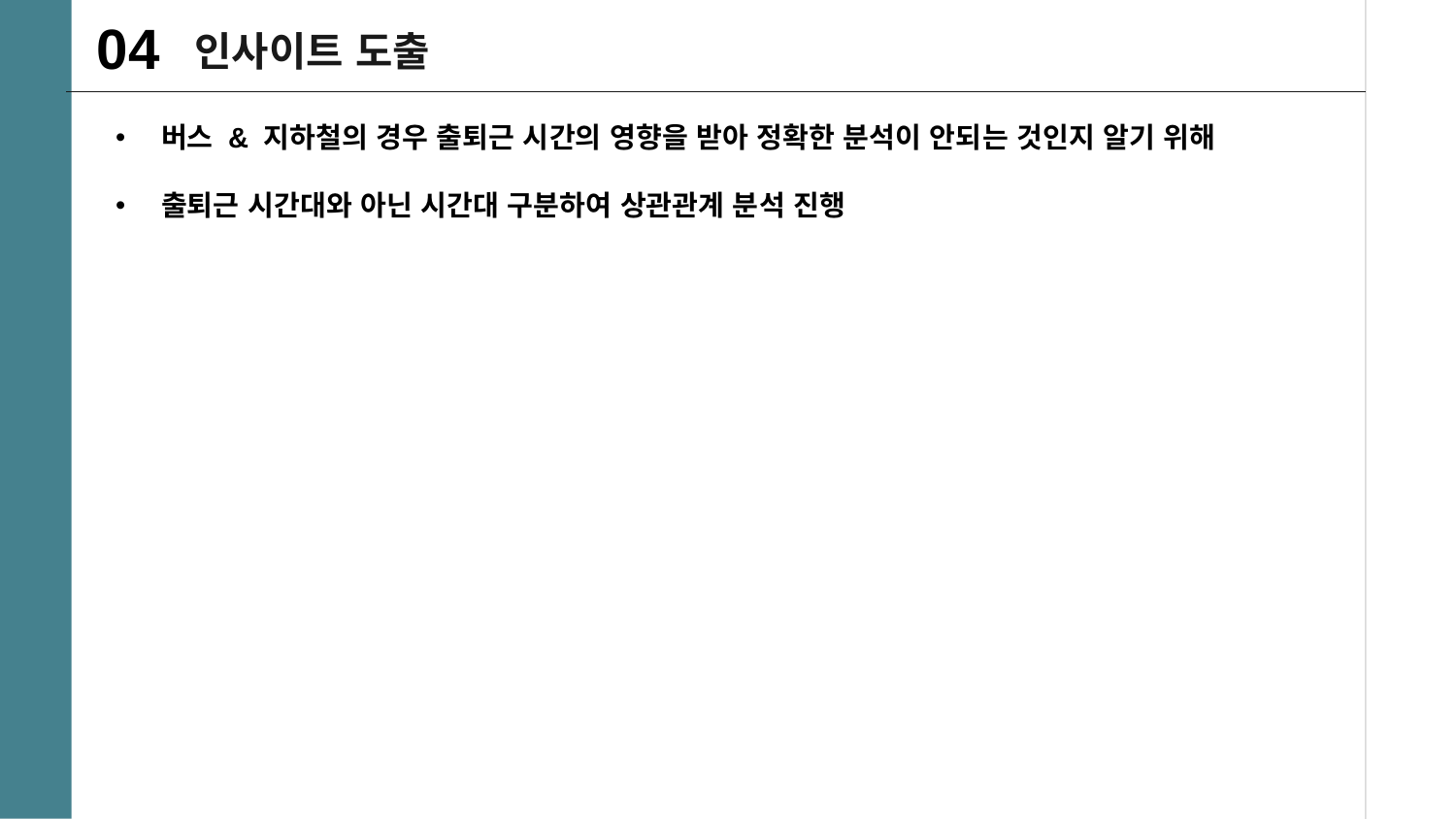

04
인사이트 도출
버스 & 지하철의 경우 출퇴근 시간의 영향을 받아 정확한 분석이 안되는 것인지 알기 위해

출퇴근 시간대와 아닌 시간대 구분하여 상관관계 분석 진행